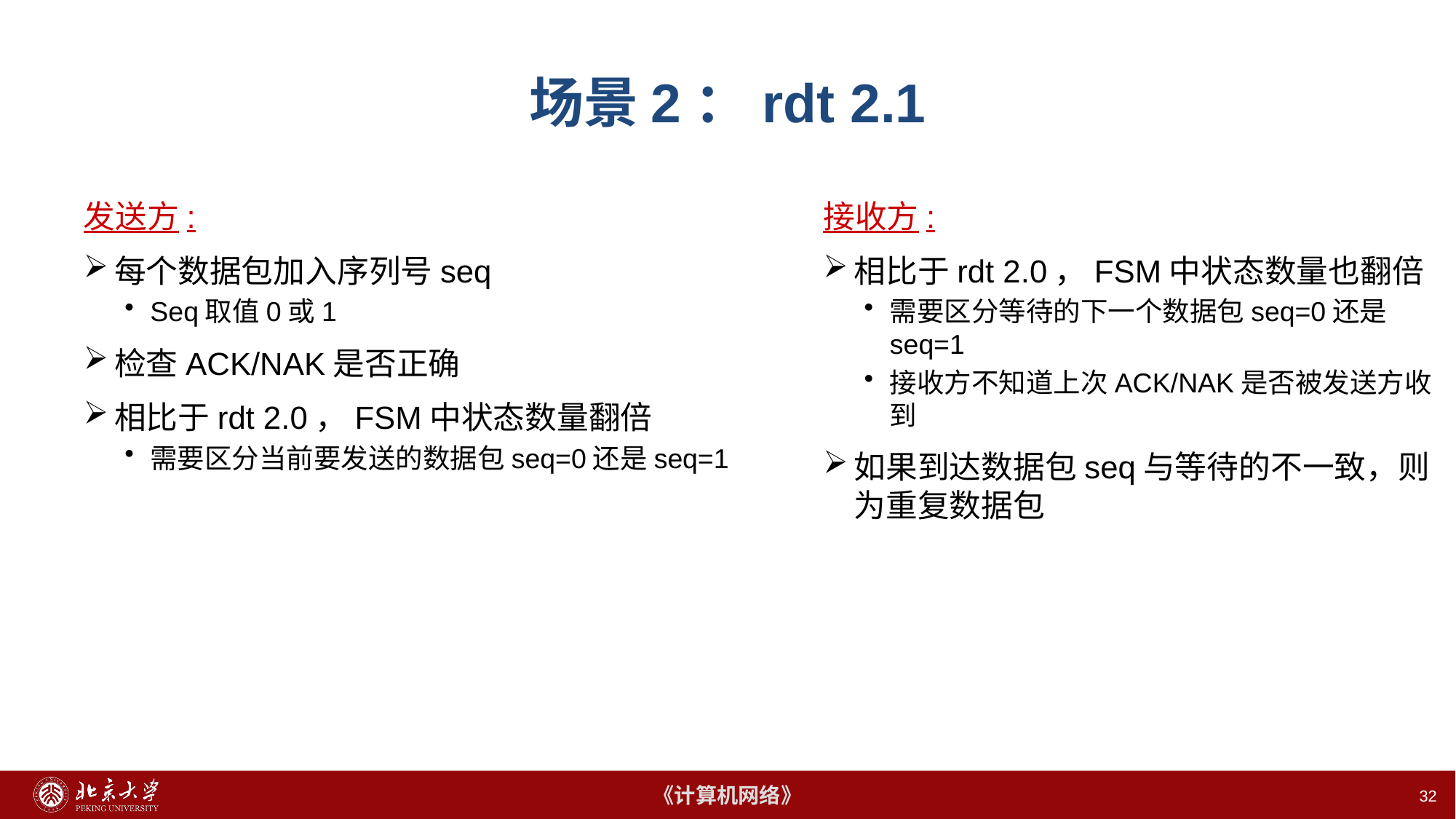

# 场景2：rdt 2.1
接收方:
相比于rdt 2.0，FSM中状态数量也翻倍
需要区分等待的下一个数据包seq=0还是seq=1
接收方不知道上次ACK/NAK是否被发送方收到
如果到达数据包seq与等待的不一致，则为重复数据包
发送方:
每个数据包加入序列号seq
Seq取值0或1
检查ACK/NAK是否正确
相比于rdt 2.0，FSM中状态数量翻倍
需要区分当前要发送的数据包seq=0还是seq=1
32